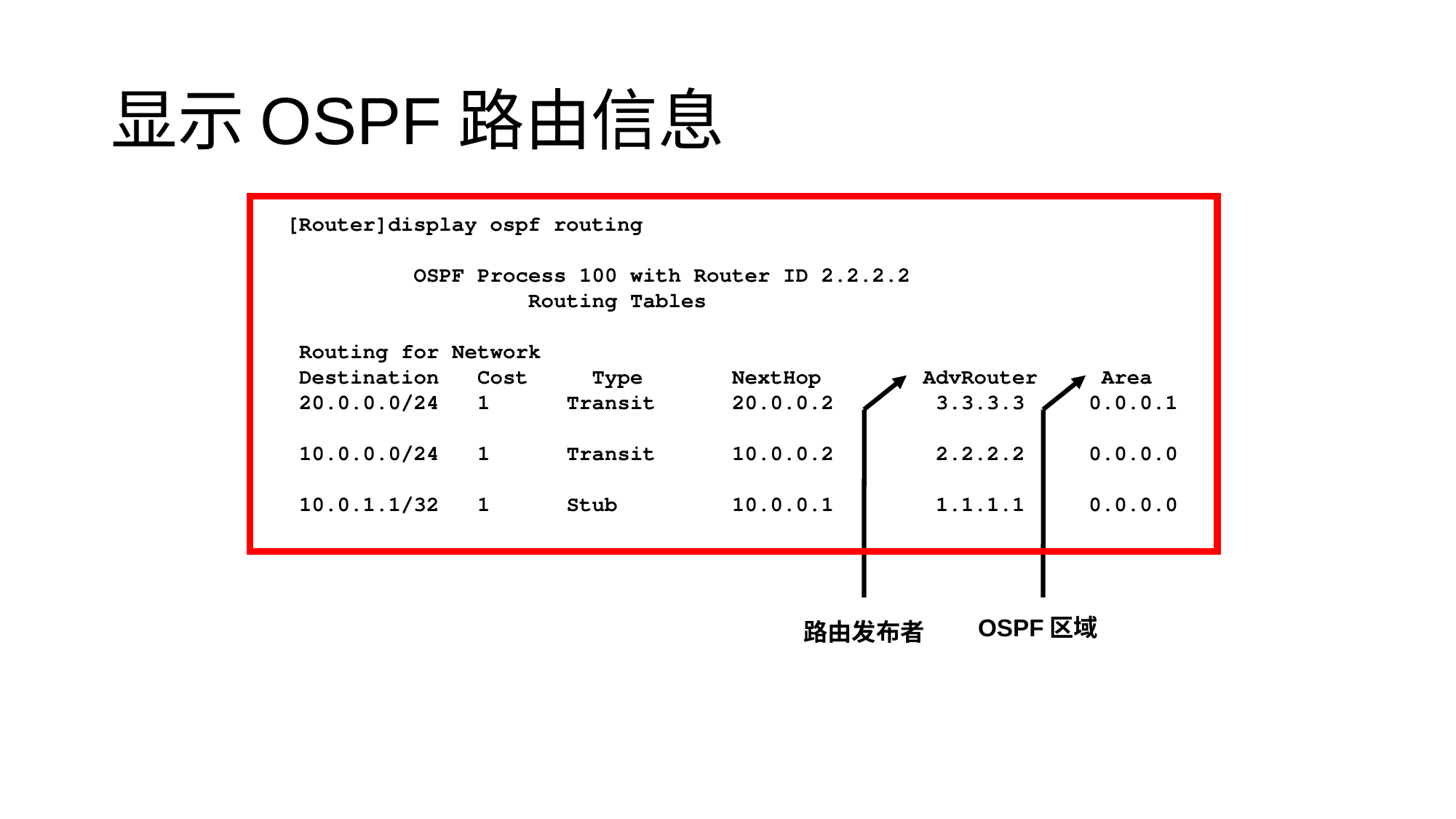

# 显示OSPF路由信息

[Router]display ospf routing

          OSPF Process 100 with Router ID 2.2.2.2
                   Routing Tables

 Routing for Network
 Destination   Cost     Type       NextHop        AdvRouter     Area
 20.0.0.0/24   1      Transit      20.0.0.2        3.3.3.3     0.0.0.1
 10.0.0.0/24   1      Transit      10.0.0.2        2.2.2.2     0.0.0.0
 10.0.1.1/32   1      Stub         10.0.0.1        1.1.1.1     0.0.0.0

路由发布者
OSPF区域